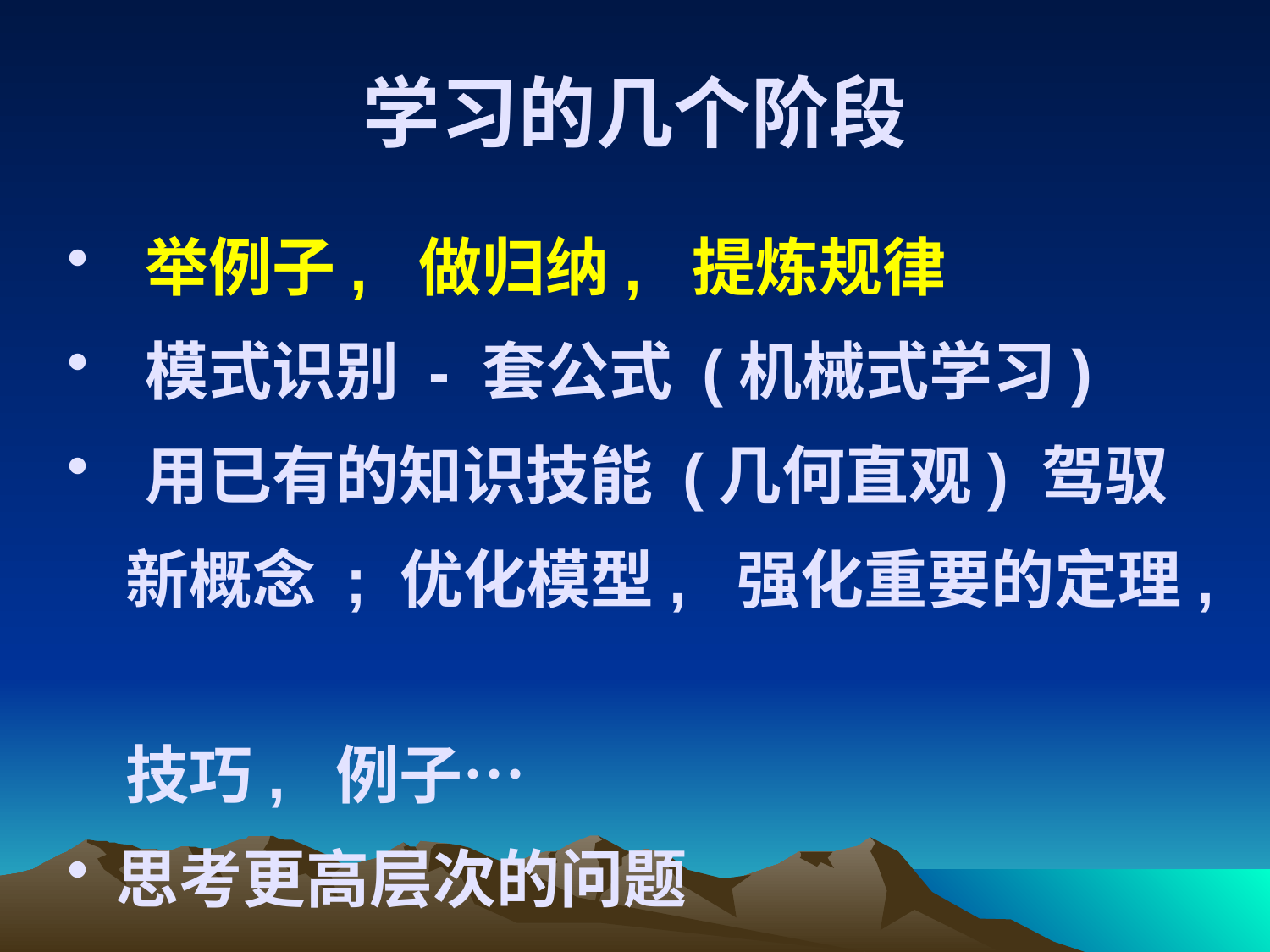

# 学习的几个阶段
 举例子,  做归纳,  提炼规律
 模式识别 - 套公式 (机械式学习)
 用已有的知识技能 (几何直观) 驾驭
   新概念 ; 优化模型,  强化重要的定理,
   技巧,  例子…
思考更高层次的问题